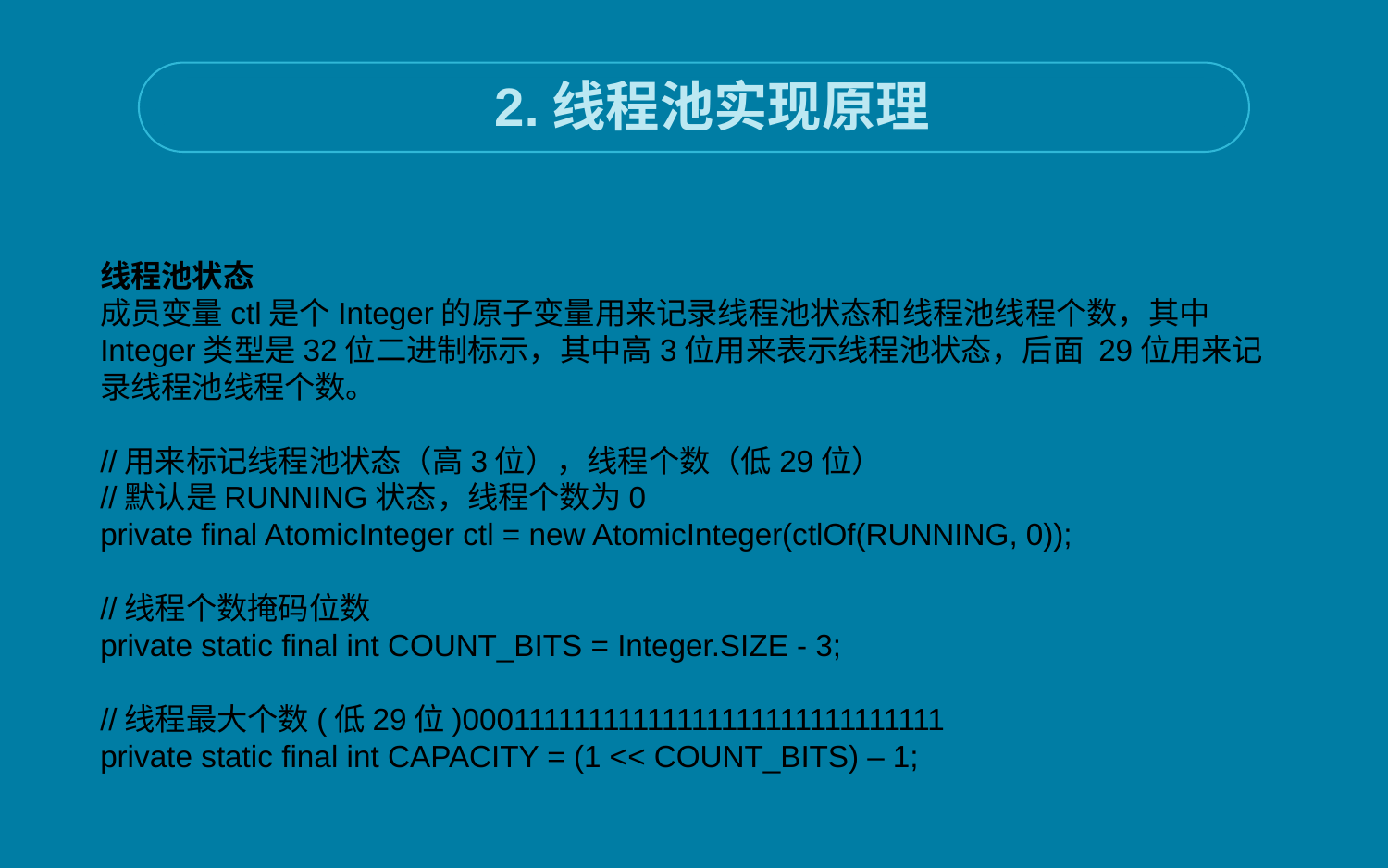

2.线程池实现原理

线程池状态
成员变量ctl是个Integer的原子变量用来记录线程池状态和线程池线程个数，其中Integer类型是32位二进制标示，其中高3位用来表示线程池状态，后面 29位用来记录线程池线程个数。

//用来标记线程池状态（高3位），线程个数（低29位）
//默认是RUNNING状态，线程个数为0
private final AtomicInteger ctl = new AtomicInteger(ctlOf(RUNNING, 0));

//线程个数掩码位数
private static final int COUNT_BITS = Integer.SIZE - 3;

//线程最大个数(低29位)00011111111111111111111111111111
private static final int CAPACITY = (1 << COUNT_BITS) – 1;